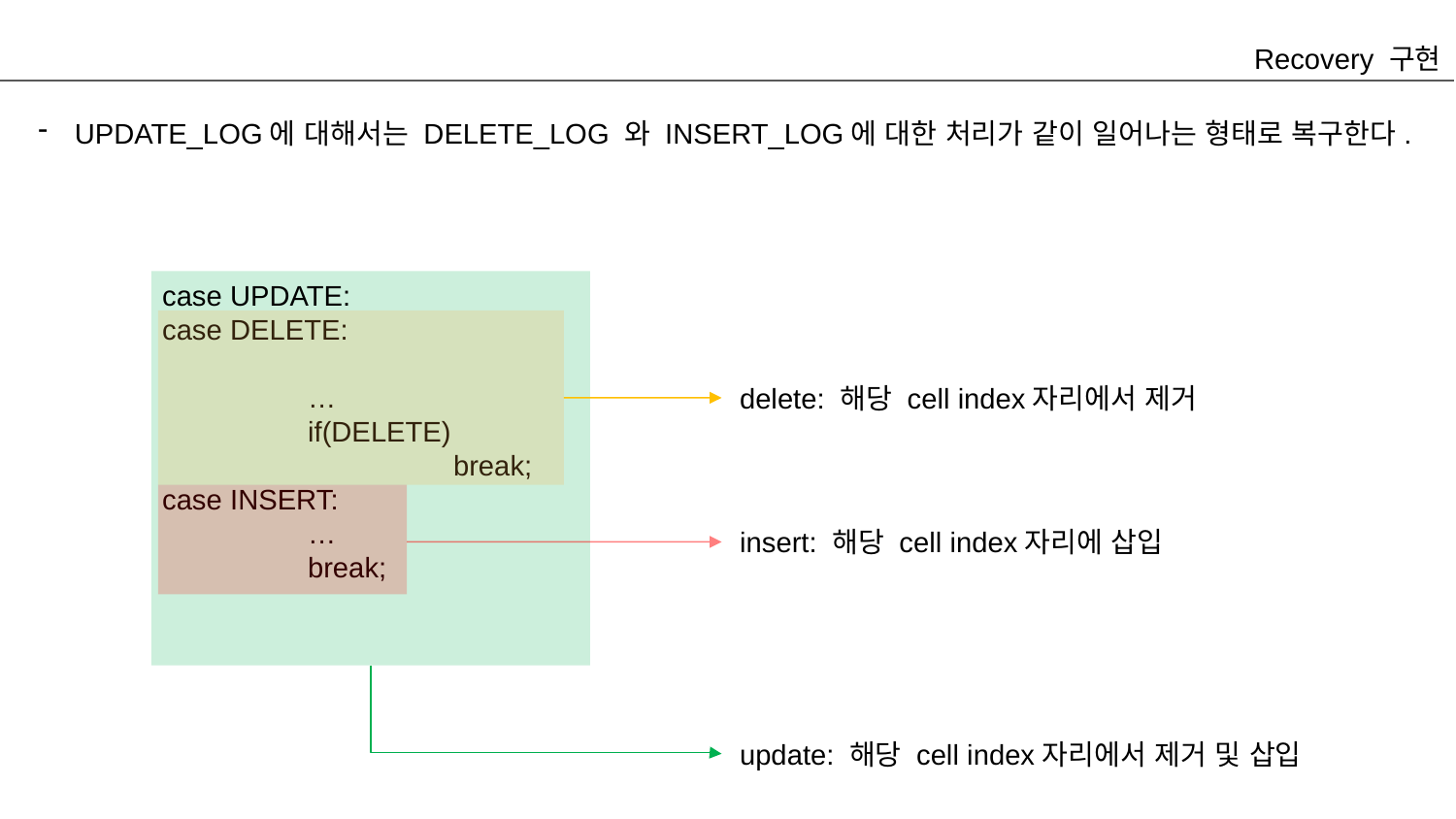

Recovery 구현
UPDATE_LOG에 대해서는 DELETE_LOG 와 INSERT_LOG에 대한 처리가 같이 일어나는 형태로 복구한다.

case UPDATE:
case DELETE:

	…
	if(DELETE)
		break;
case INSERT:
	…
	break;

delete: 해당 cell index자리에서 제거

insert: 해당 cell index자리에 삽입
update: 해당 cell index자리에서 제거 및 삽입